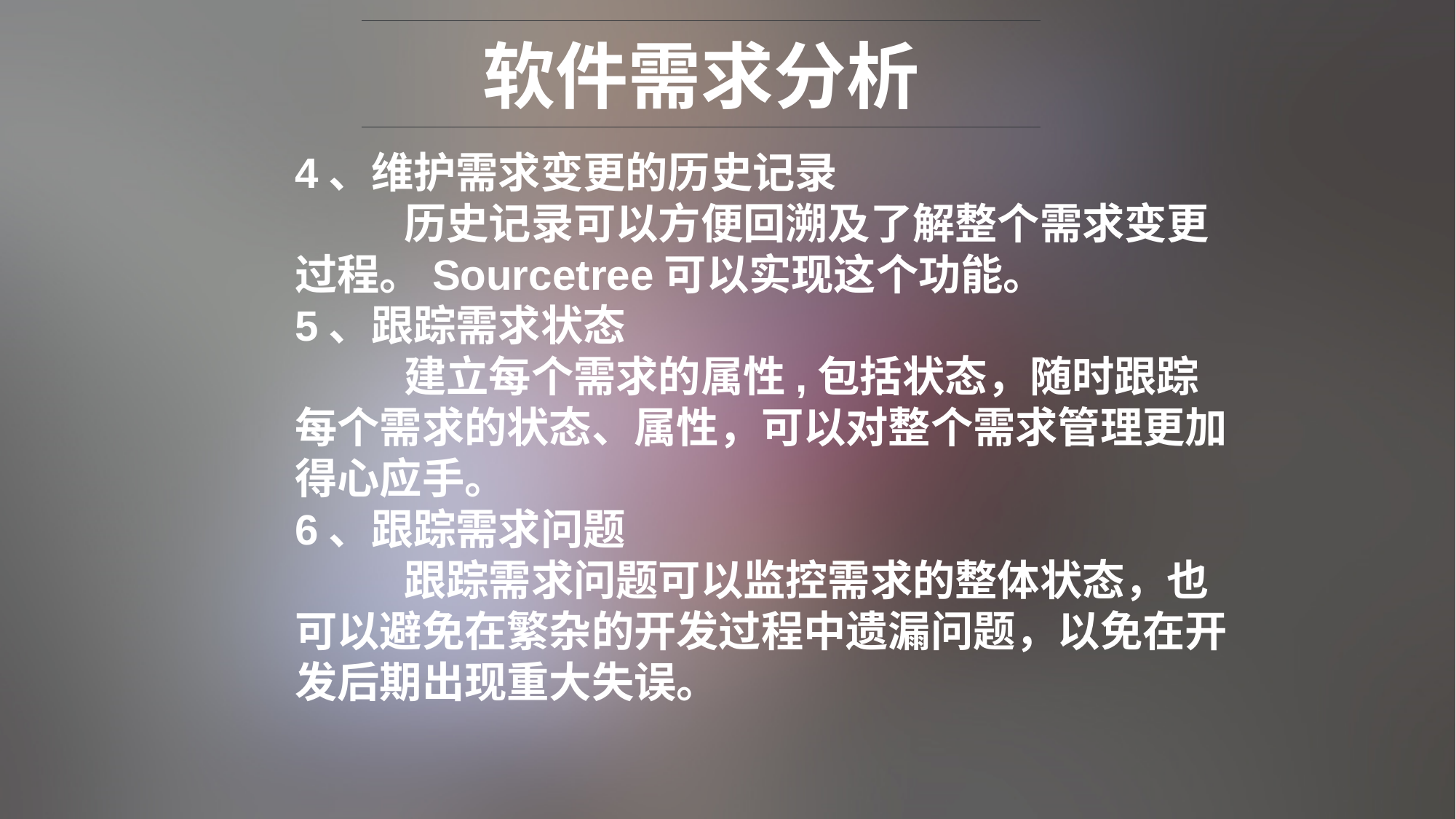

软件需求分析
4、维护需求变更的历史记录
	历史记录可以方便回溯及了解整个需求变更过程。Sourcetree可以实现这个功能。
5、跟踪需求状态
	建立每个需求的属性,包括状态，随时跟踪每个需求的状态、属性，可以对整个需求管理更加得心应手。
6、跟踪需求问题
 	跟踪需求问题可以监控需求的整体状态，也可以避免在繁杂的开发过程中遗漏问题，以免在开发后期出现重大失误。